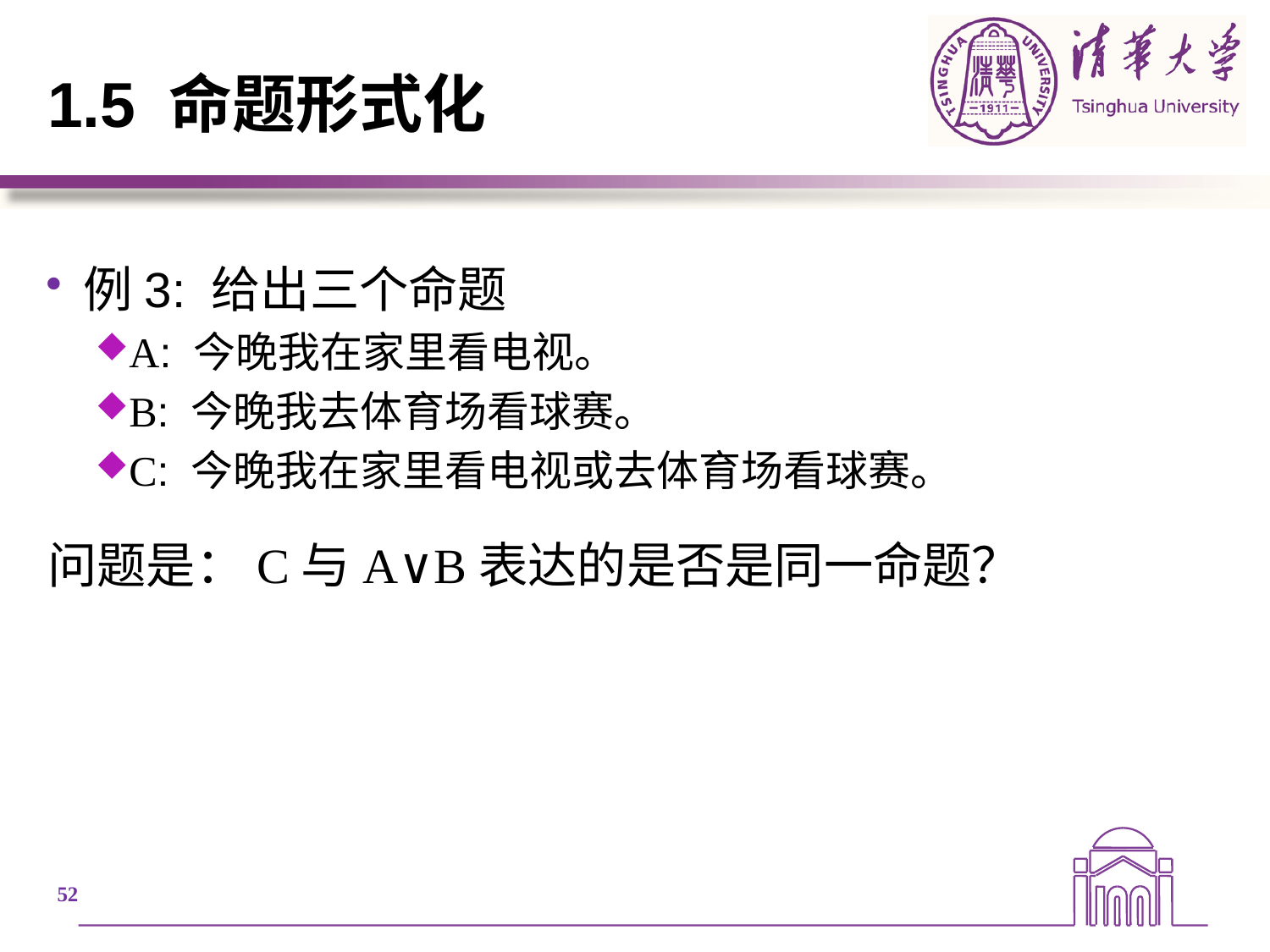

# 1.5 命题形式化
例3: 给出三个命题
A: 今晚我在家里看电视。
B: 今晚我去体育场看球赛。
C: 今晚我在家里看电视或去体育场看球赛。
问题是：C与A∨B表达的是否是同一命题？